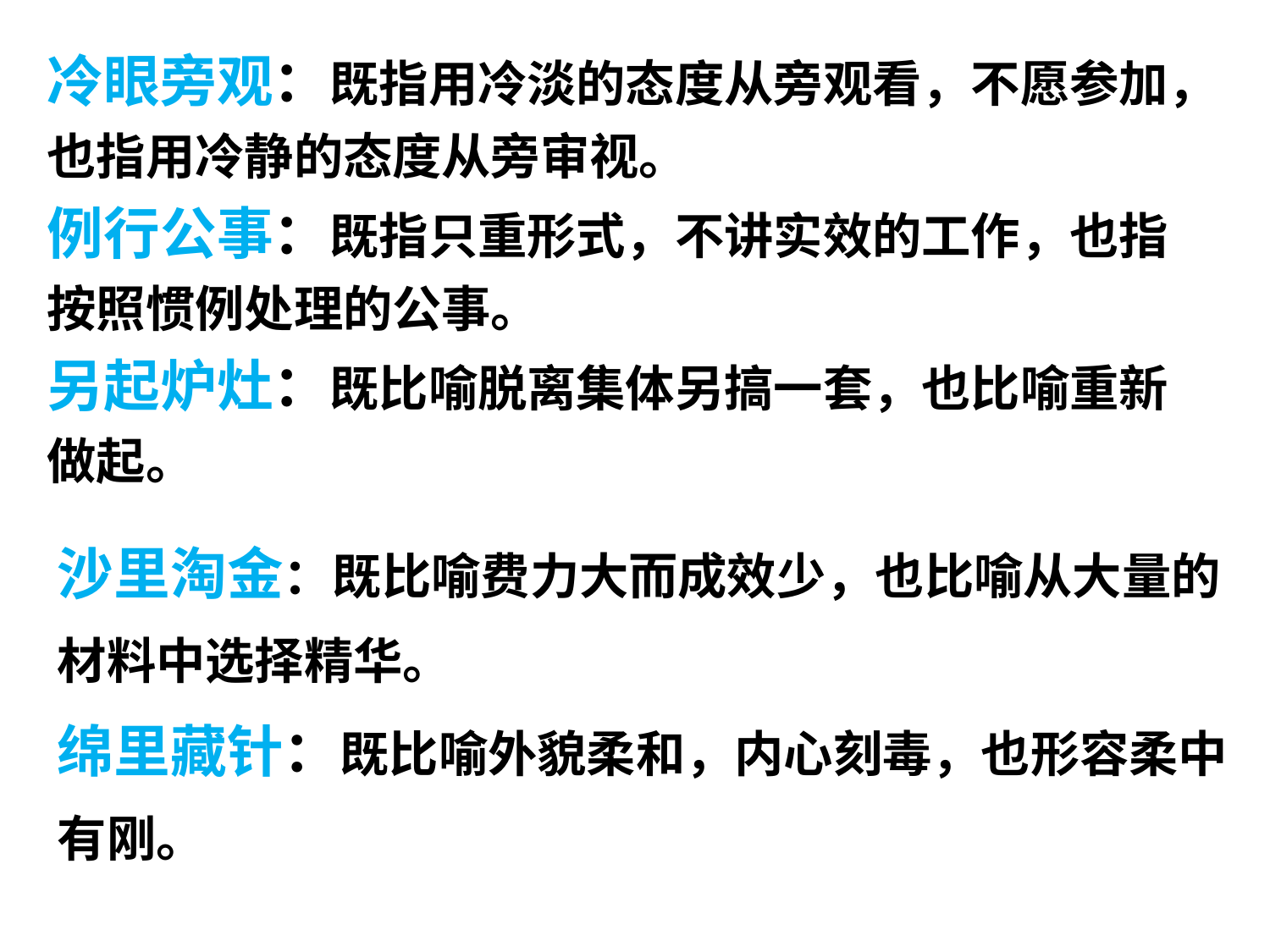

冷眼旁观：既指用冷淡的态度从旁观看，不愿参加，也指用冷静的态度从旁审视。
例行公事：既指只重形式，不讲实效的工作，也指按照惯例处理的公事。
另起炉灶：既比喻脱离集体另搞一套，也比喻重新做起。
沙里淘金：既比喻费力大而成效少，也比喻从大量的材料中选择精华。
绵里藏针：既比喻外貌柔和，内心刻毒，也形容柔中有刚。